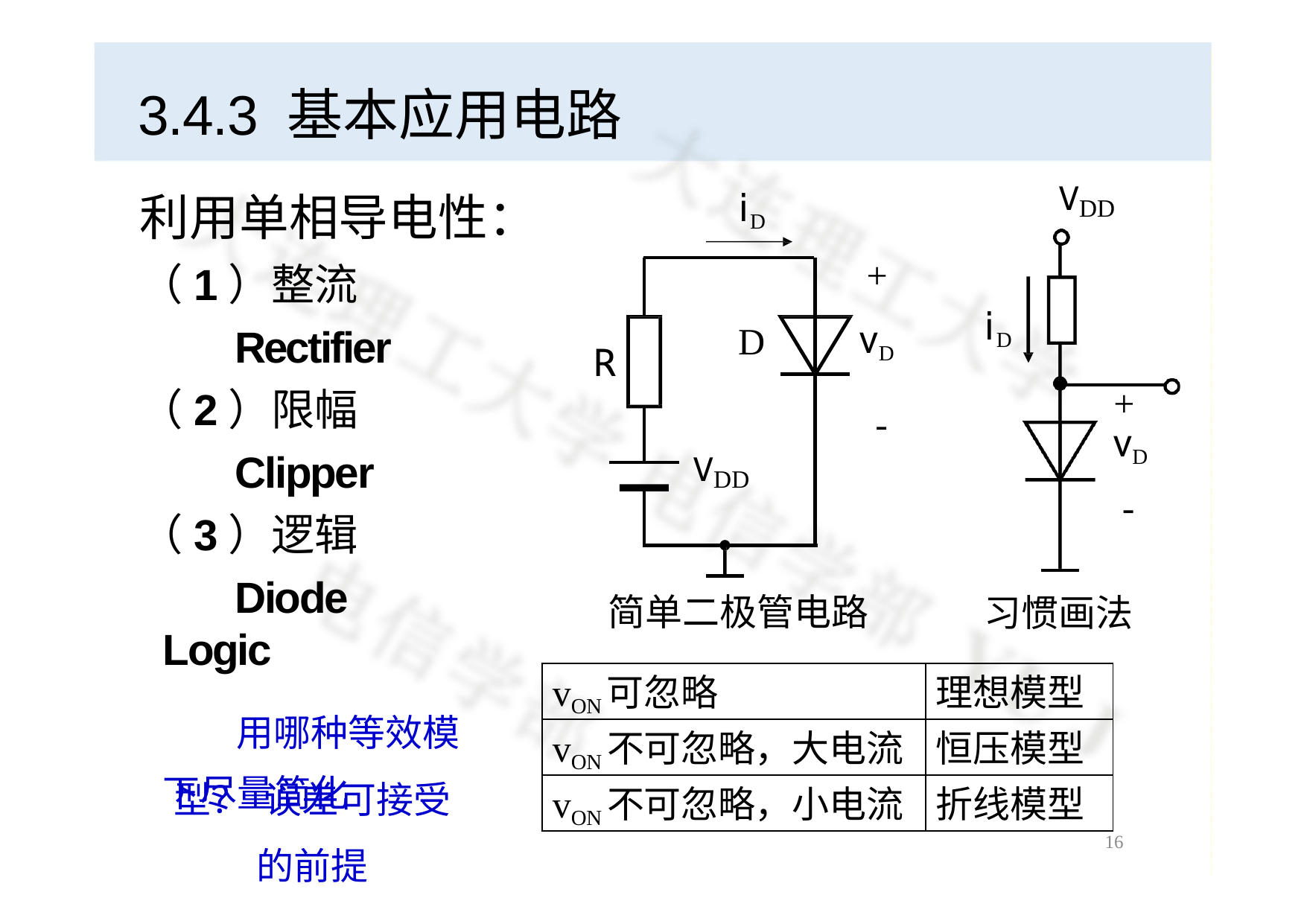

# 3.4.3 基本应用电路
iD
VDD
利用单相导电性：

+
vD
-
（1）整流
Rectifier
（2）限幅
Clipper
（3）逻辑
Diode Logic
用哪种等效模型？  误差可接受的前提

iD

D
R

+
vD
-

VDD

简单二极管电路
习惯画法
| vON可忽略 | 理想模型 |
| --- | --- |
| vON不可忽略，大电流 | 恒压模型 |
| vON不可忽略，小电流 | 折线模型 |
下尽量简化
16